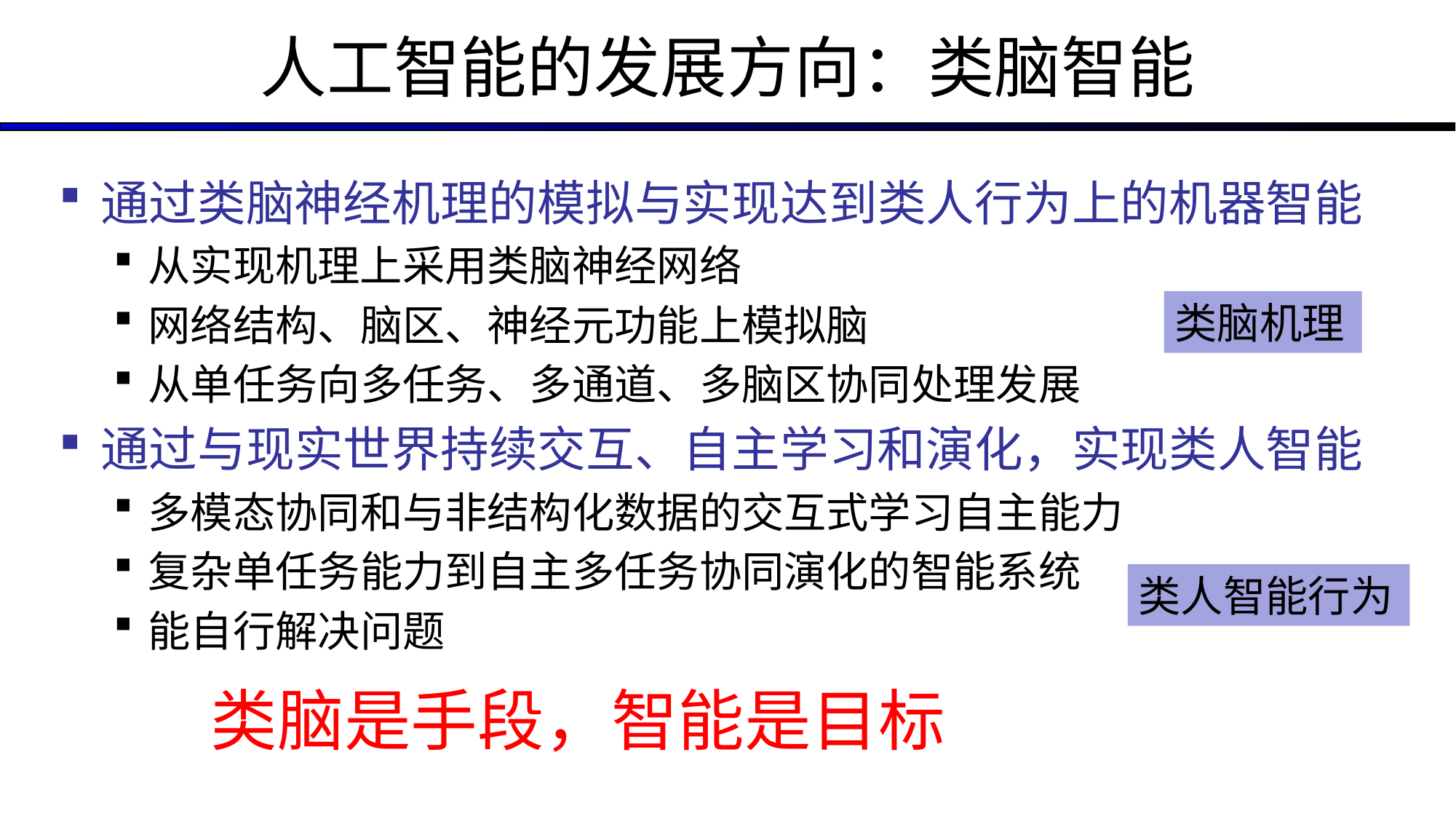

# 人工智能的发展方向：类脑智能
通过类脑神经机理的模拟与实现达到类人行为上的机器智能
从实现机理上采用类脑神经网络
网络结构、脑区、神经元功能上模拟脑
从单任务向多任务、多通道、多脑区协同处理发展
通过与现实世界持续交互、自主学习和演化，实现类人智能
多模态协同和与非结构化数据的交互式学习自主能力
复杂单任务能力到自主多任务协同演化的智能系统
能自行解决问题
类脑机理
类人智能行为
类脑是手段，智能是目标